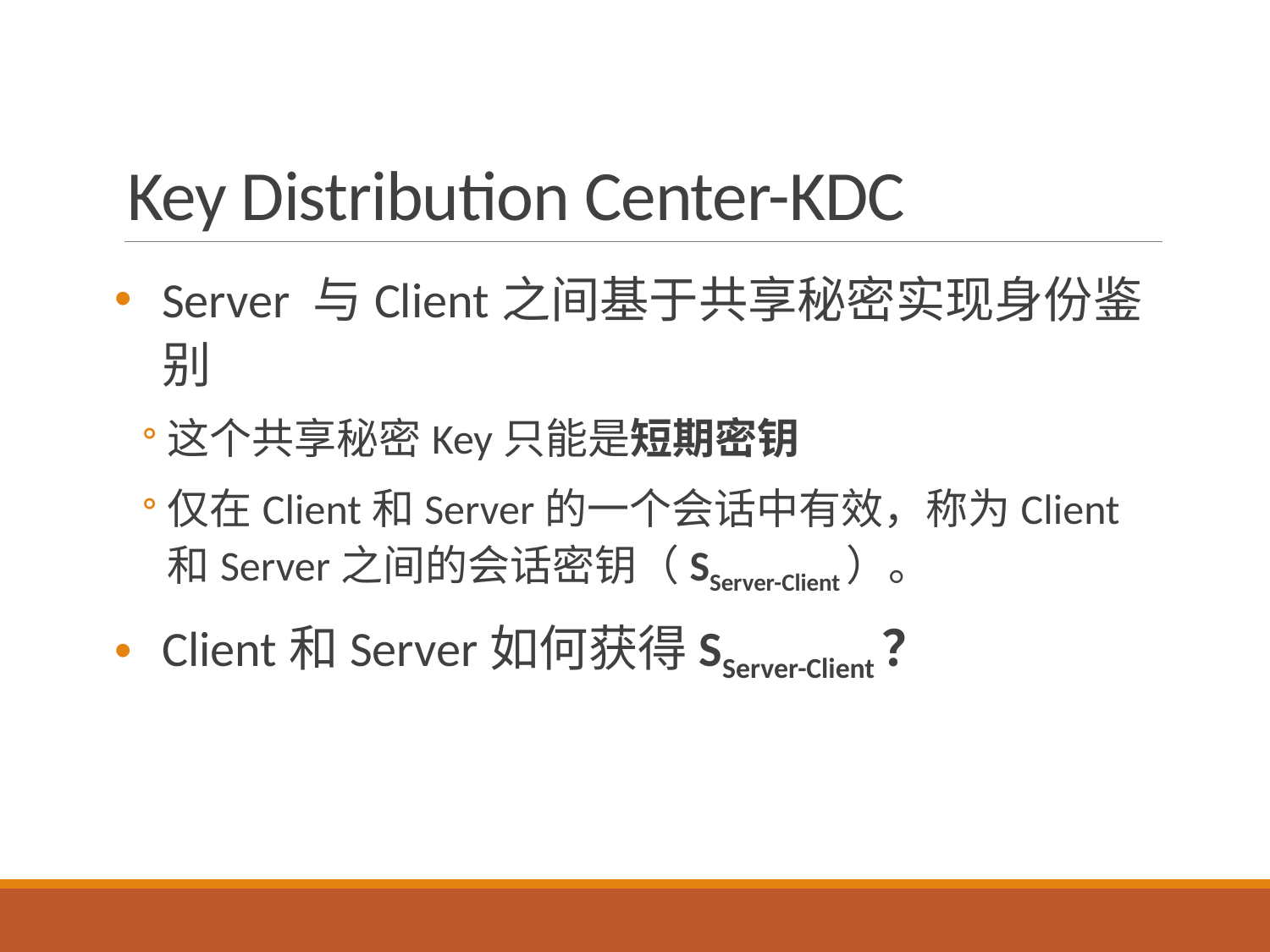

# Key Distribution Center-KDC
Server 与Client之间基于共享秘密实现身份鉴别
这个共享秘密Key只能是短期密钥
仅在Client和Server的一个会话中有效，称为Client和Server之间的会话密钥（SServer-Client）。
Client和Server如何获得SServer-Client？